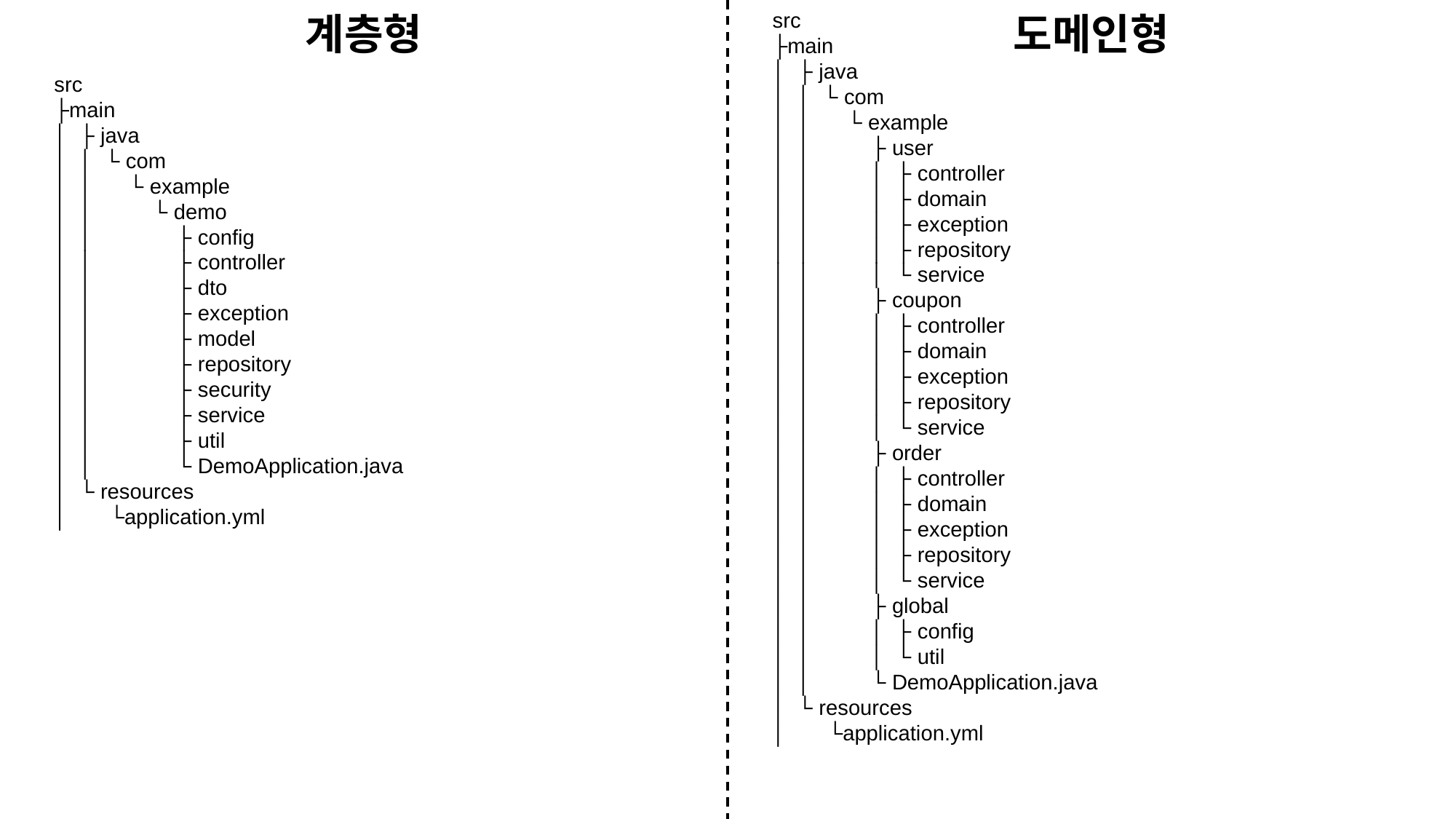

계층형
도메인형
src
├main
│  ├ java
│  │  └ com
│  │      └ example
│  │          ├ user
│  │          │  ├ controller
│  │          │  ├ domain
│  │          │  ├ exception
│  │          │  ├ repository
│  │          │  └ service
│  │          ├ coupon
│  │          │  ├ controller
│  │          │  ├ domain
│  │          │  ├ exception
│  │          │  ├ repository
│  │          │  └ service
│  │          ├ order
│  │          │  ├ controller
│  │          │  ├ domain
│  │          │  ├ exception
│  │          │  ├ repository
│  │          │  └ service
│  │          ├ global
│  │          │  ├ config
│  │          │  └ util
│  │          └ DemoApplication.java
│  └ resources
│       └application.yml
src
├main
│  ├ java
│  │  └ com
│  │      └ example
│  │          └ demo
│  │              ├ config
│  │              ├ controller
│  │              ├ dto
│  │              ├ exception
│  │              ├ model
│  │              ├ repository
│  │              ├ security
│  │              ├ service
│  │              ├ util
│  │              └ DemoApplication.java
│  └ resources
│       └application.yml